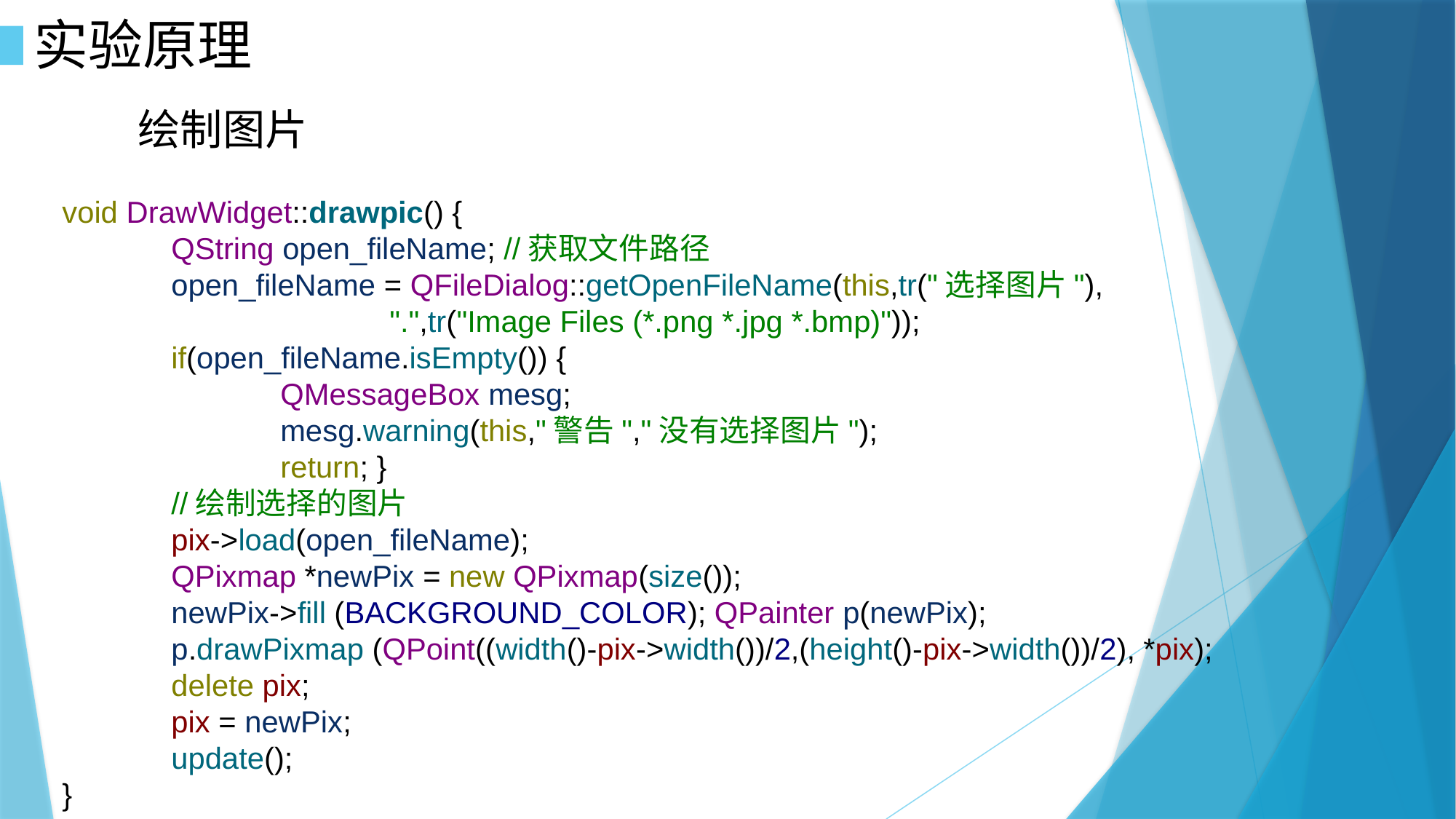

# 实验原理

绘制图片
void DrawWidget::drawpic() {
	QString open_fileName; //获取文件路径
	open_fileName = QFileDialog::getOpenFileName(this,tr("选择图片"),
			".",tr("Image Files (*.png *.jpg *.bmp)"));
 	if(open_fileName.isEmpty()) {
		QMessageBox mesg;
		mesg.warning(this,"警告","没有选择图片");
 		return; }
	//绘制选择的图片
	pix->load(open_fileName);
	QPixmap *newPix = new QPixmap(size());
 	newPix->fill (BACKGROUND_COLOR); QPainter p(newPix);
 	p.drawPixmap (QPoint((width()-pix->width())/2,(height()-pix->width())/2), *pix);
 	delete pix;
	pix = newPix;
	update();
}